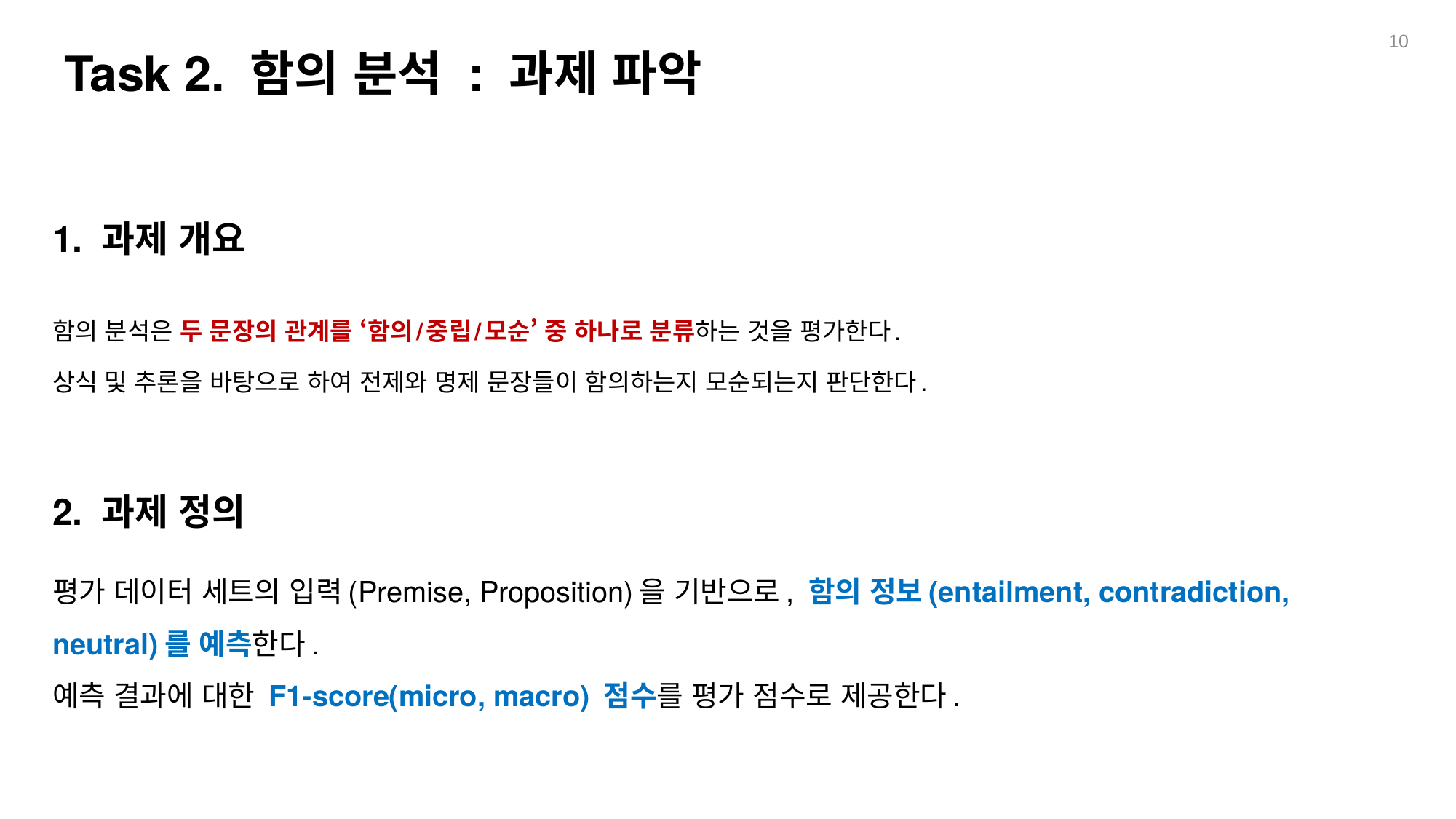

10
Task 2. 함의 분석 : 과제 파악
# 1. 과제 개요
함의 분석은 두 문장의 관계를 ‘함의/중립/모순’ 중 하나로 분류하는 것을 평가한다.
상식 및 추론을 바탕으로 하여 전제와 명제 문장들이 함의하는지 모순되는지 판단한다.
2. 과제 정의
평가 데이터 세트의 입력(Premise, Proposition)을 기반으로, 함의 정보(entailment, contradiction, neutral)를 예측한다.
예측 결과에 대한 F1-score(micro, macro) 점수를 평가 점수로 제공한다.